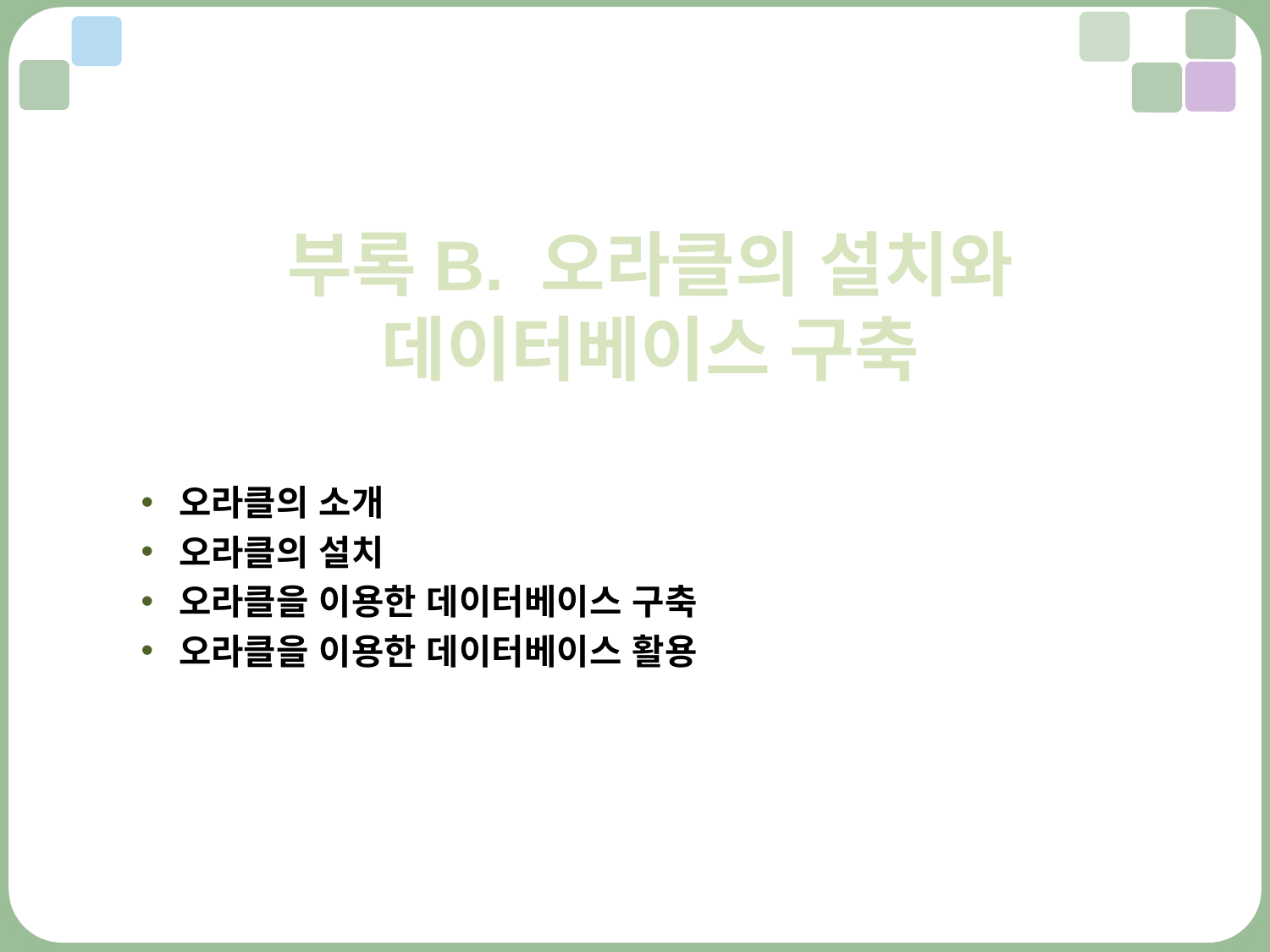

부록B. 오라클의 설치와
데이터베이스 구축

오라클의 소개
오라클의 설치
오라클을 이용한 데이터베이스 구축
오라클을 이용한 데이터베이스 활용